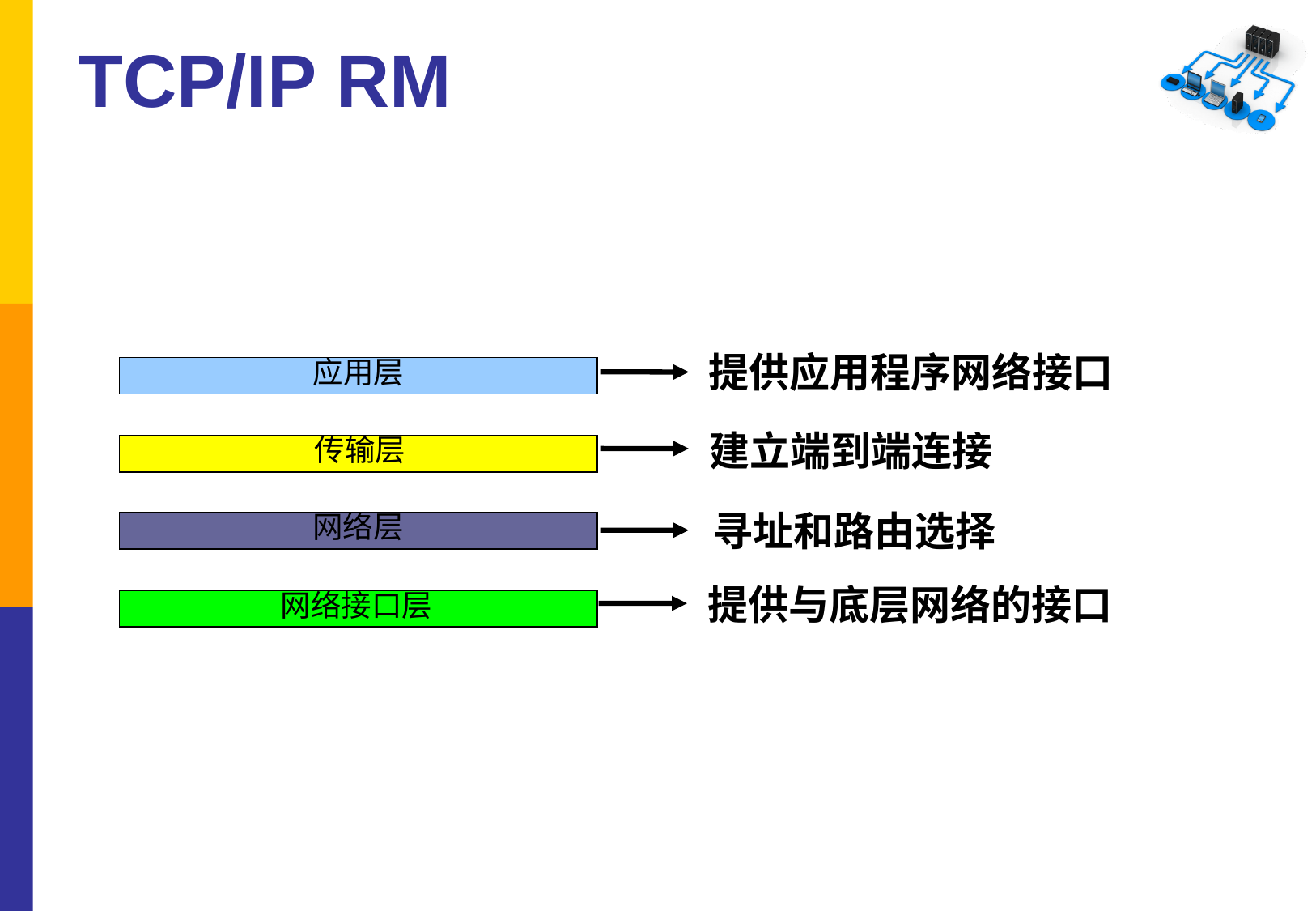

TCP/IP RM
提供应用程序网络接口
应用层

传输层

网络层

网络接口层

建立端到端连接

寻址和路由选择

提供与底层网络的接口